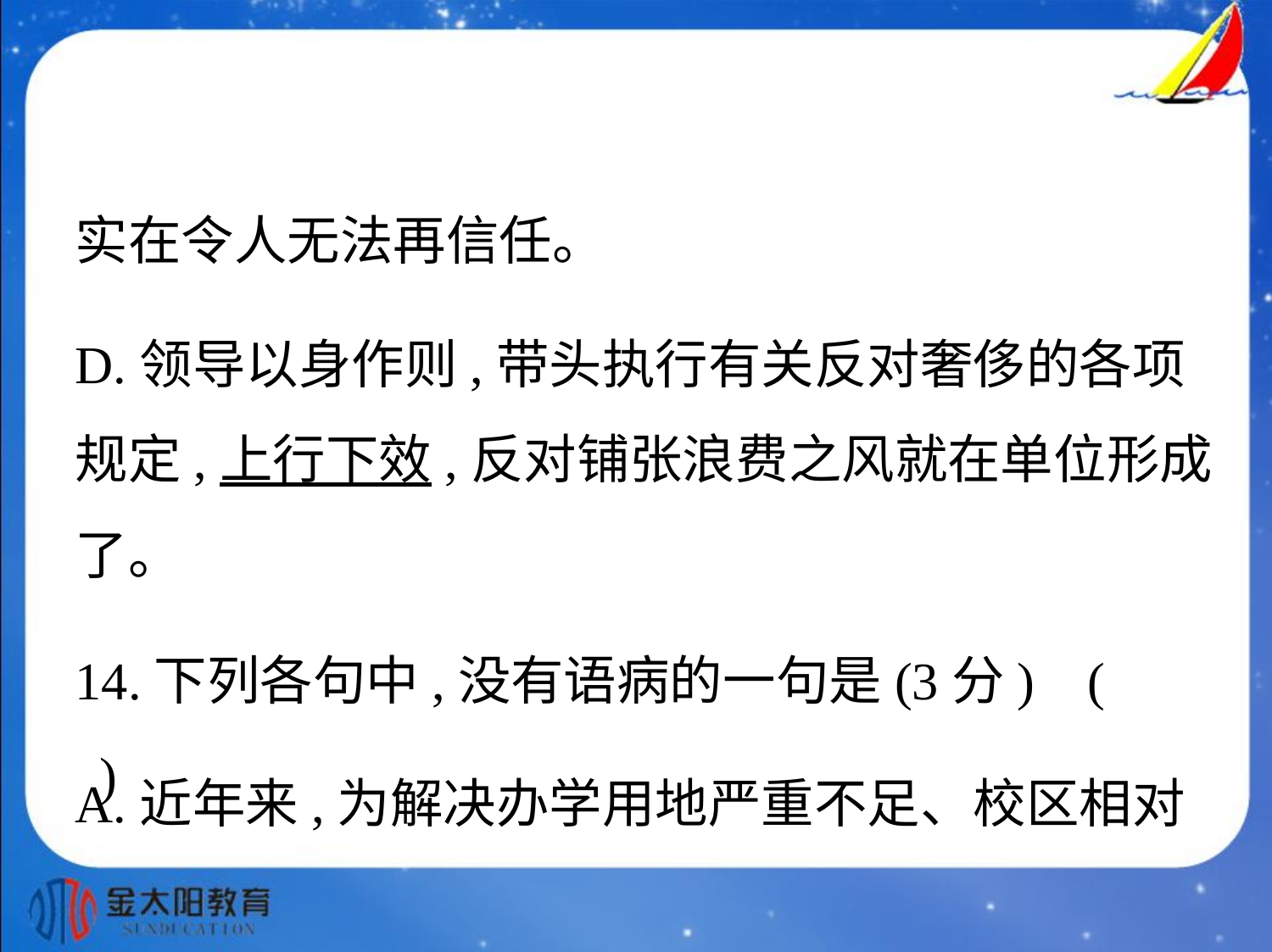

实在令人无法再信任。
D.领导以身作则,带头执行有关反对奢侈的各项
规定,上行下效,反对铺张浪费之风就在单位形成
了。
14.下列各句中,没有语病的一句是(3分) (　    )
A.近年来,为解决办学用地严重不足、校区相对